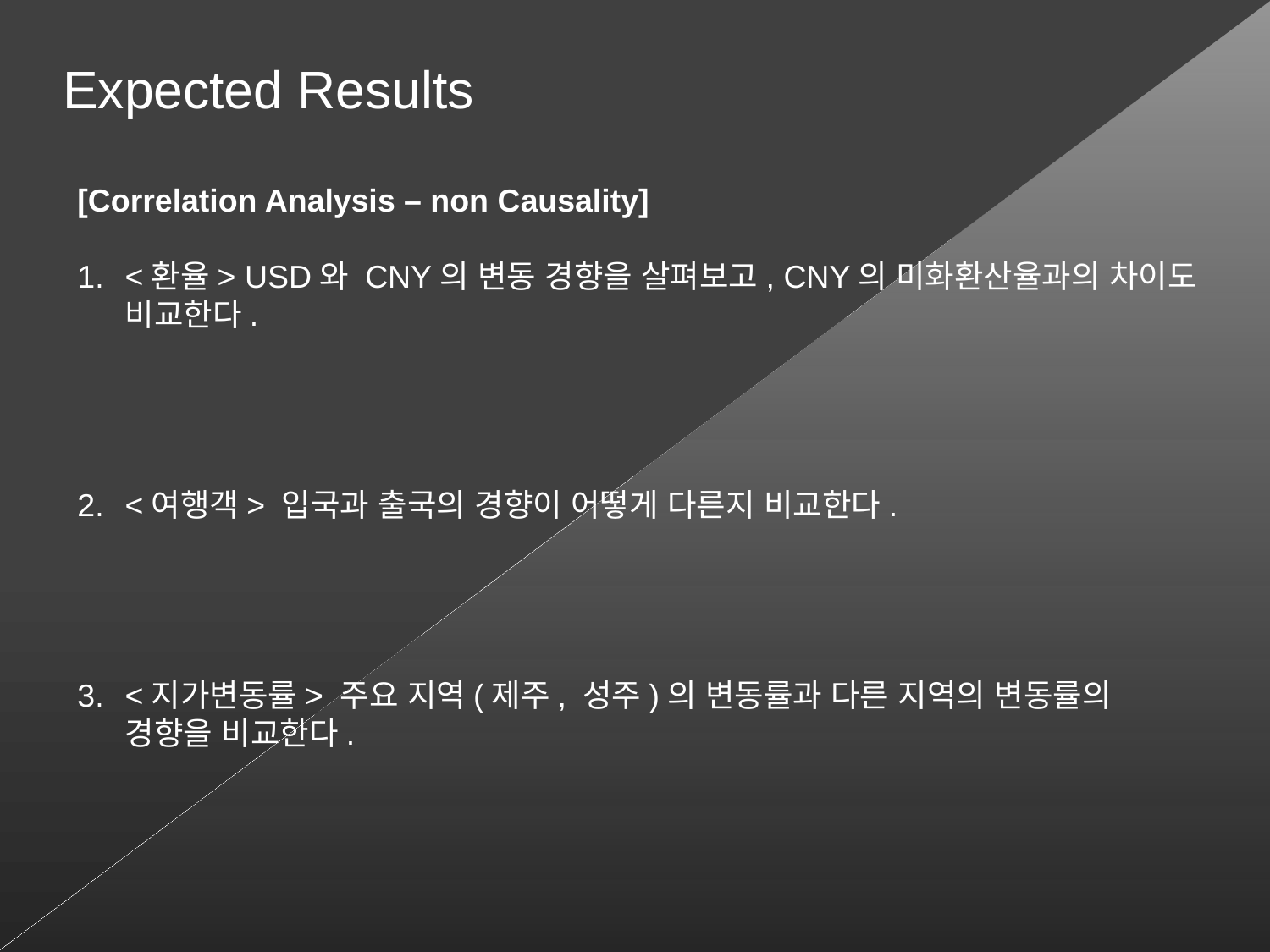

Expected Results

[Correlation Analysis – non Causality]

<환율> USD와 CNY의 변동 경향을 살펴보고, CNY의 미화환산율과의 차이도 비교한다.

<여행객> 입국과 출국의 경향이 어떻게 다른지 비교한다.

<지가변동률> 주요 지역(제주, 성주)의 변동률과 다른 지역의 변동률의 경향을 비교한다.